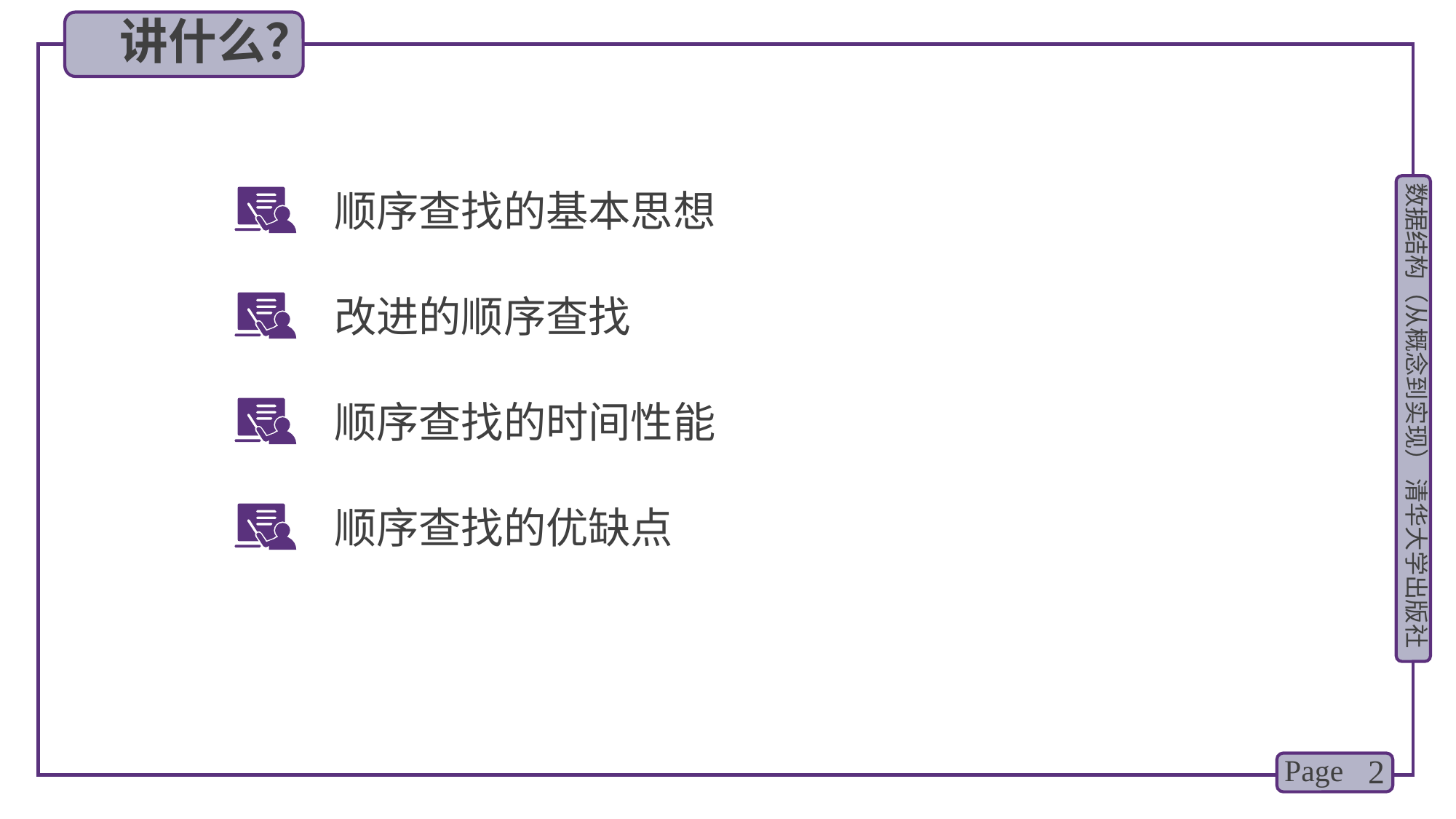

讲什么？

顺序查找的基本思想

改进的顺序查找

顺序查找的时间性能

顺序查找的优缺点